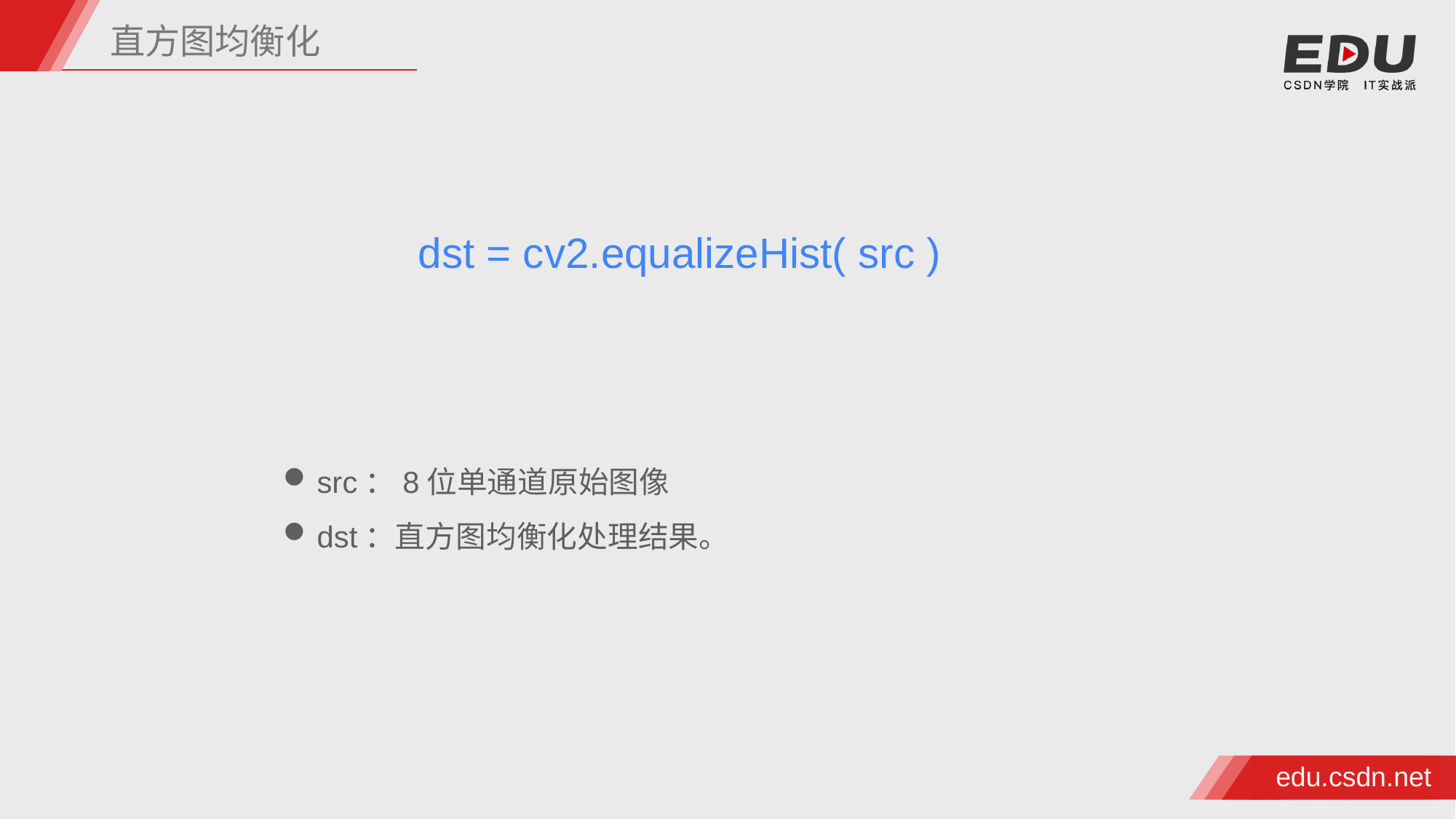

直方图均衡化
dst = cv2.equalizeHist( src )
src：8位单通道原始图像
dst：直方图均衡化处理结果。